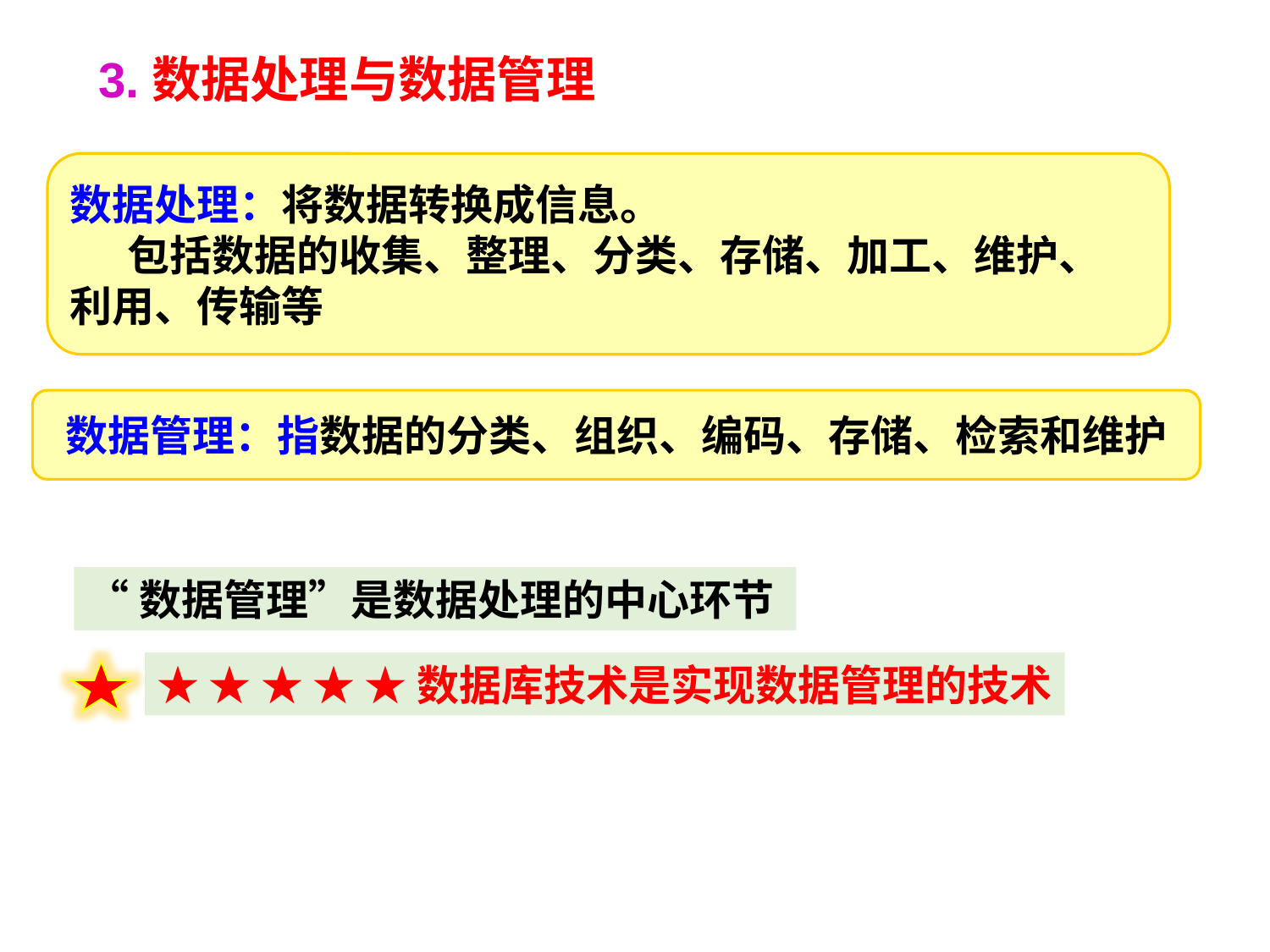

# 3.数据处理与数据管理
数据处理：将数据转换成信息。
     包括数据的收集、整理、分类、存储、加工、维护、
利用、传输等

数据管理：指数据的分类、组织、编码、存储、检索和维护
“数据管理”是数据处理的中心环节
★ ★ ★ ★ ★数据库技术是实现数据管理的技术